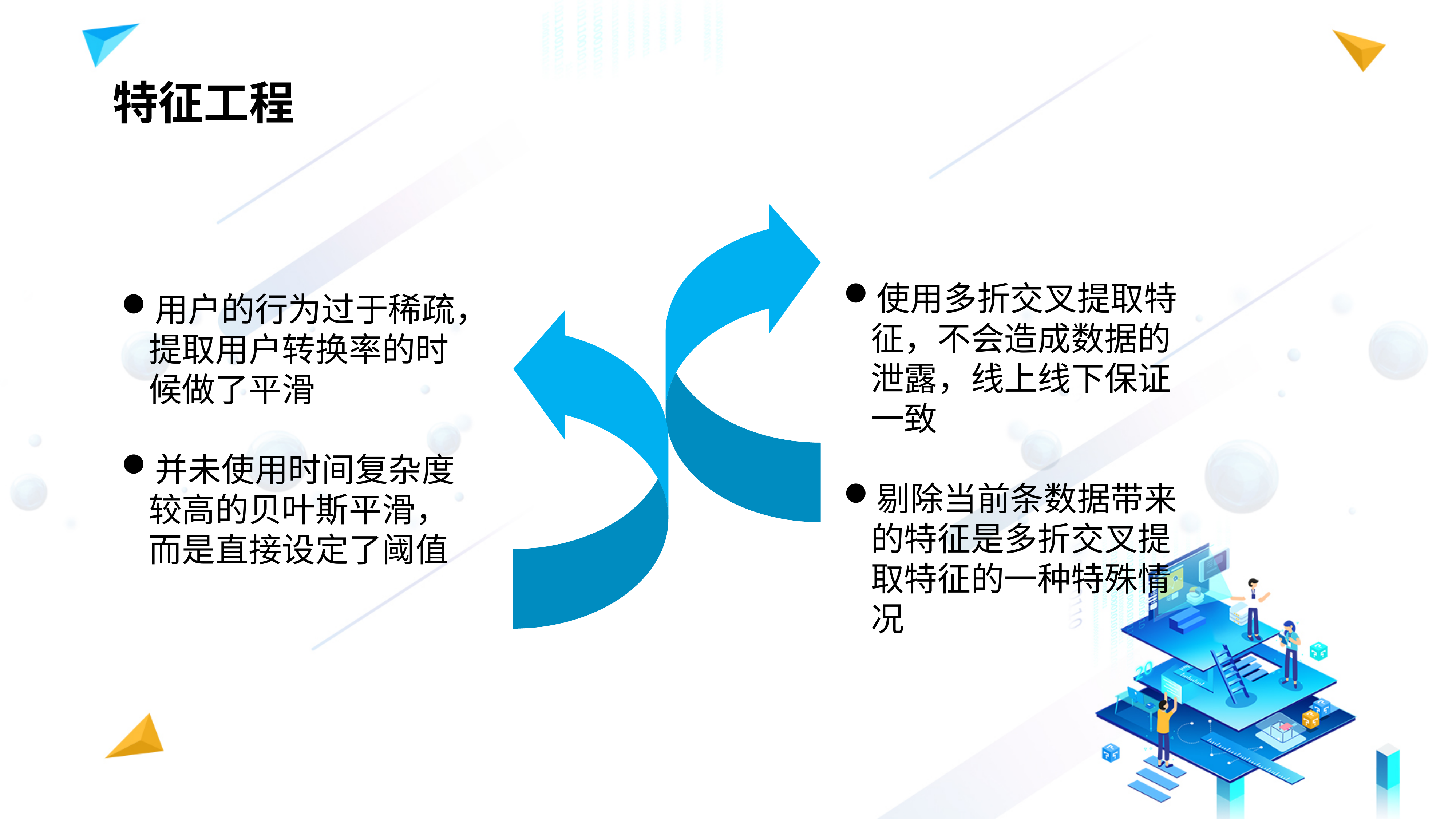

特征工程

使用多折交叉提取特征，不会造成数据的泄露，线上线下保证一致

剔除当前条数据带来的特征是多折交叉提取特征的一种特殊情况
用户的行为过于稀疏，提取用户转换率的时候做了平滑

并未使用时间复杂度较高的贝叶斯平滑，而是直接设定了阈值